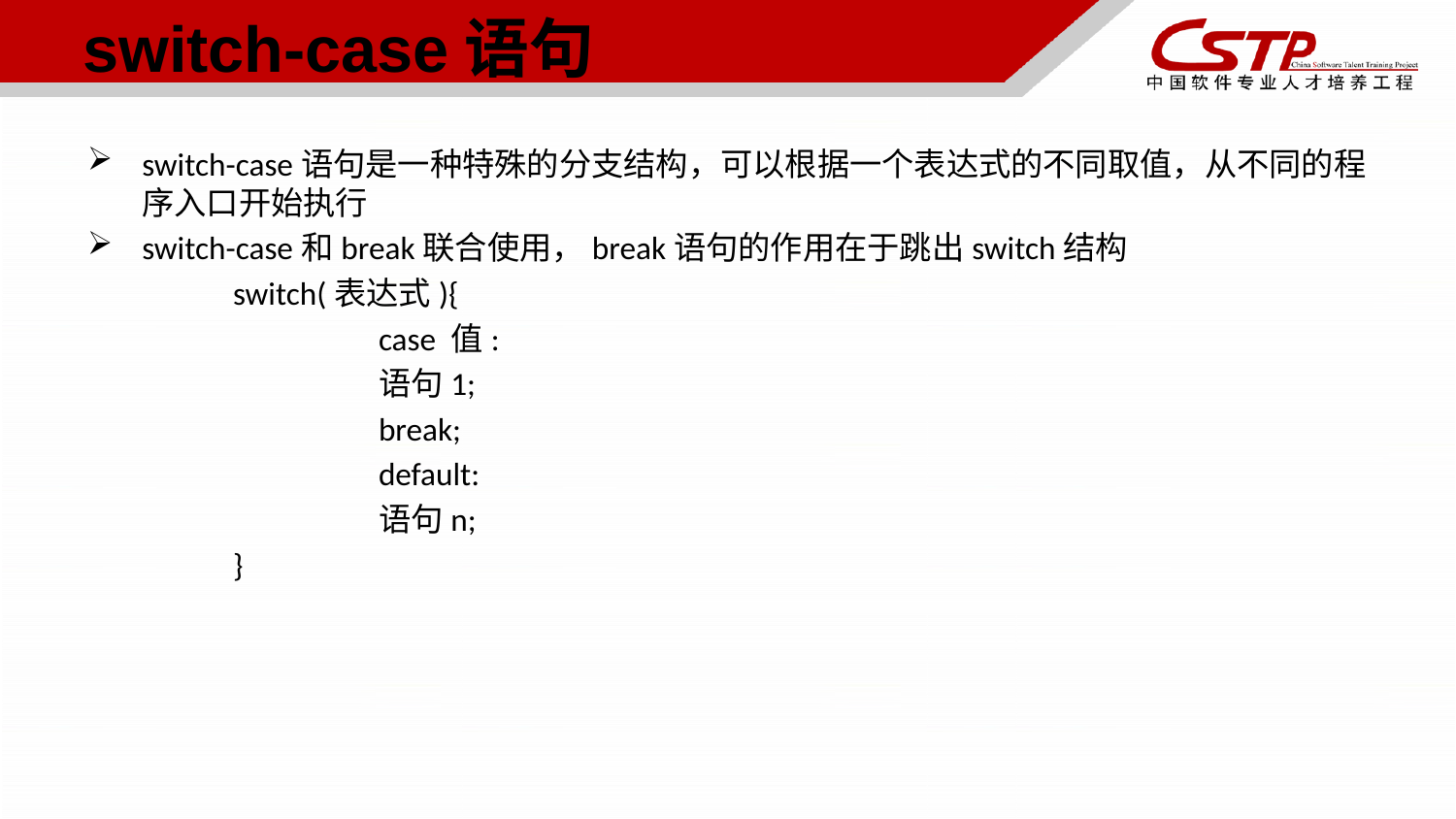

# switch-case语句
switch-case语句是一种特殊的分支结构，可以根据一个表达式的不同取值，从不同的程序入口开始执行
switch-case和break联合使用，break语句的作用在于跳出switch结构
	switch(表达式){
		case 值:
		语句1;
		break;
		default:
		语句n;
	}